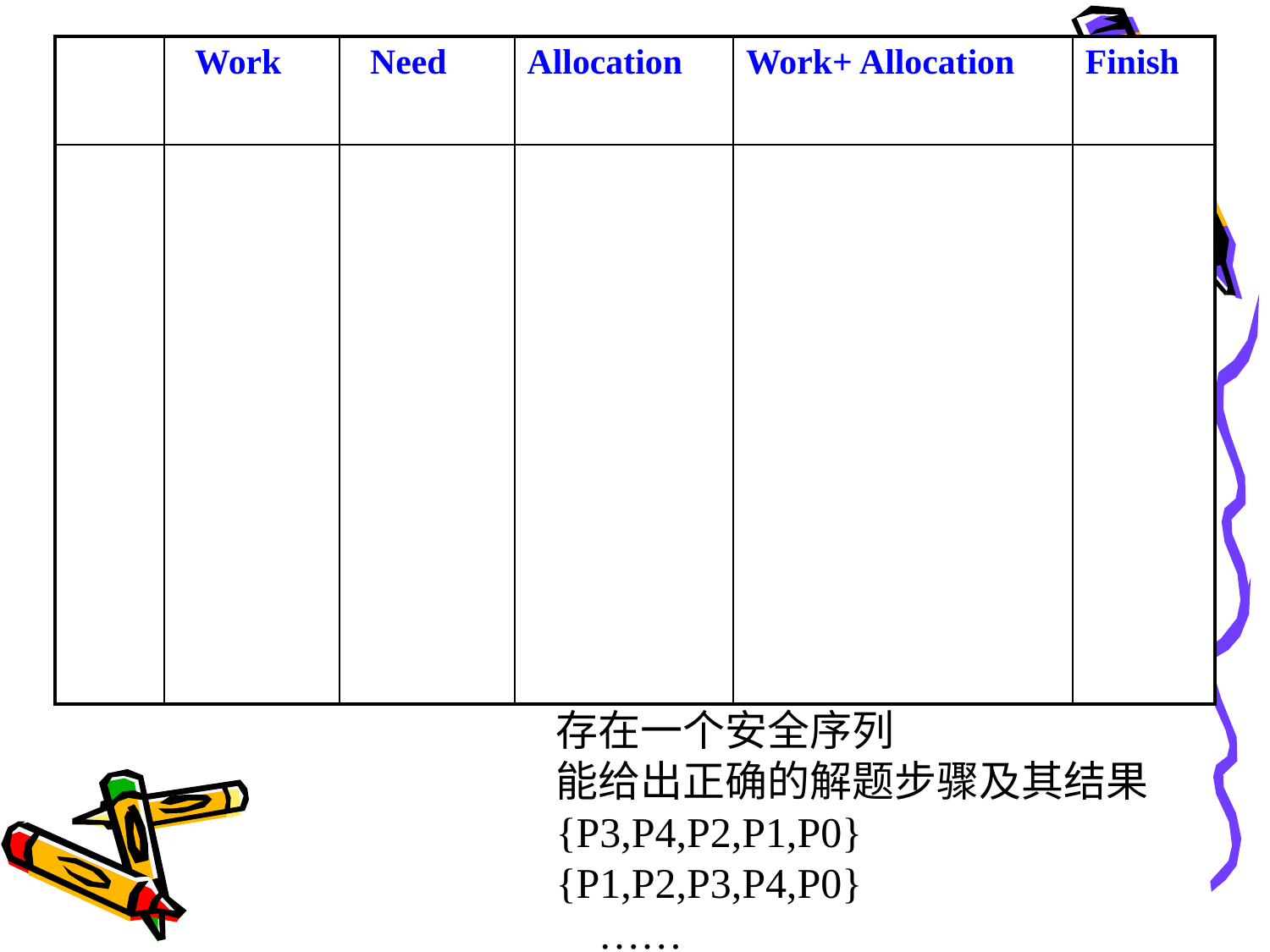

|  | Work | Need | Allocation | Work+ Allocation | Finish |
| --- | --- | --- | --- | --- | --- |
|  |  |  |  |  |  |
存在一个安全序列
能给出正确的解题步骤及其结果
{P3,P4,P2,P1,P0}
{P1,P2,P3,P4,P0}
    ……